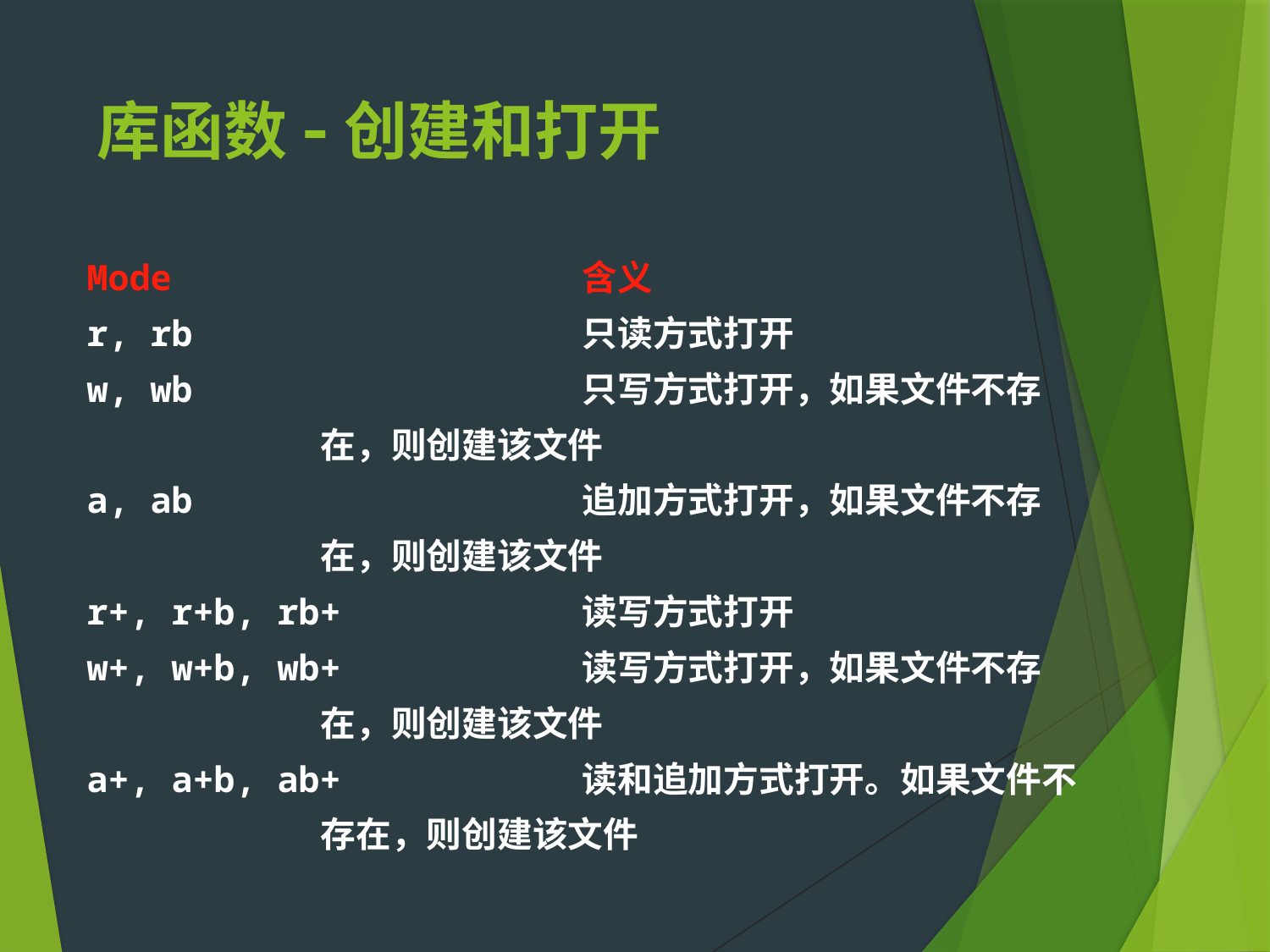

# 库函数-创建和打开
Mode                   含义
r, rb                  只读方式打开
w, wb                  只写方式打开，如果文件不存
                            在，则创建该文件
a, ab                  追加方式打开，如果文件不存
                            在，则创建该文件
r+, r+b, rb+           读写方式打开
w+, w+b, wb+           读写方式打开，如果文件不存
                            在，则创建该文件
a+, a+b, ab+           读和追加方式打开。如果文件不
                            存在，则创建该文件